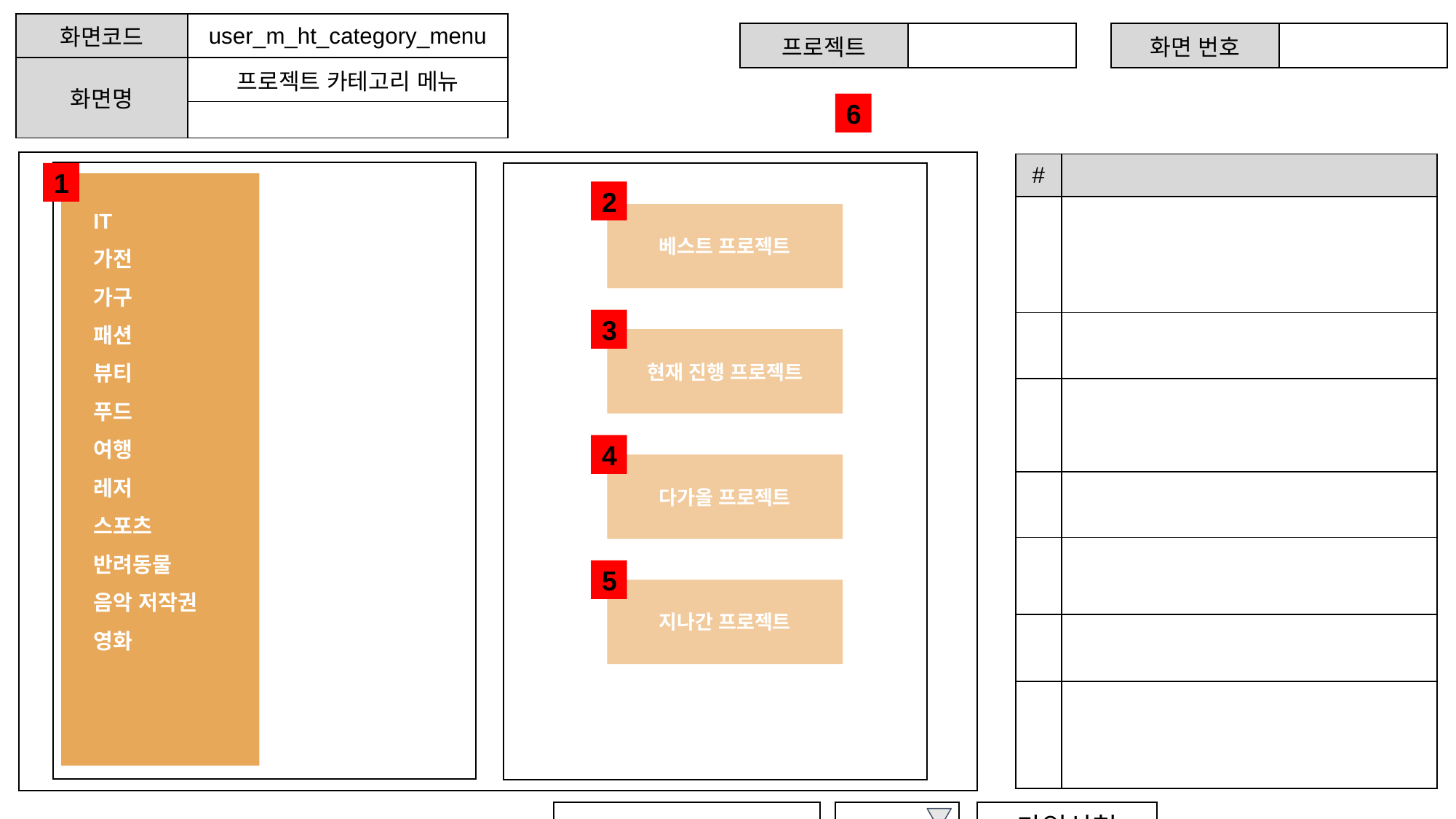

| 화면코드 | user\_m\_ht\_category\_menu |
| --- | --- |
| 화면명 | 프로젝트 카테고리 메뉴 |
|  |  |
| 프로젝트 |  |
| --- | --- |
| 화면 번호 |  |
| --- | --- |
6

1

IT
가전
가구
패션
뷰티
푸드
여행
레저
스포츠
반려동물
음악 저작권
영화

2
베스트 프로젝트
3
현재 진행 프로젝트
4
다가올 프로젝트
5
지나간 프로젝트
| # |  |
| --- | --- |
|  |  |
|  |  |
|  |  |
|  |  |
|  |  |
|  |  |
|  |  |

가입신청